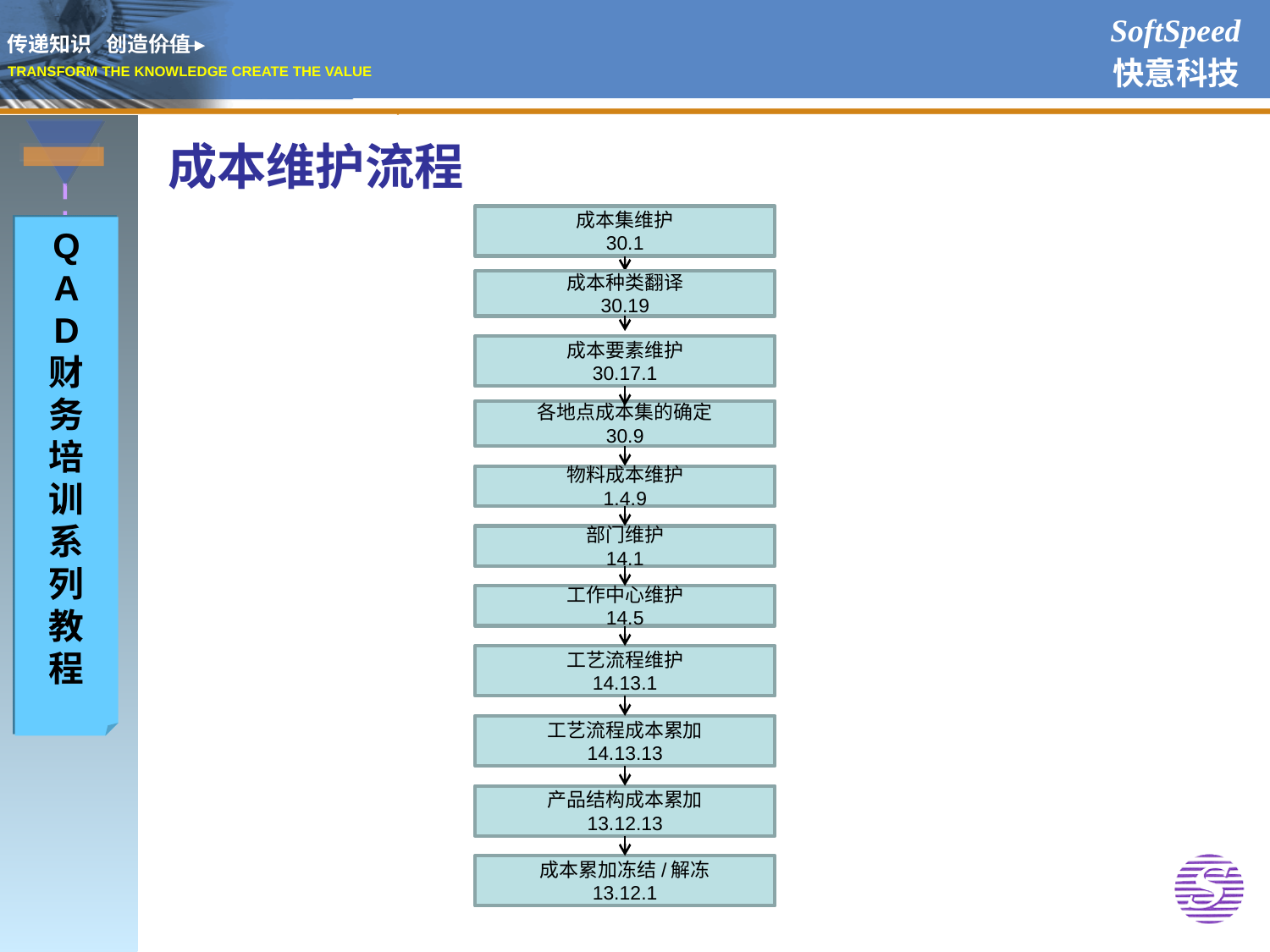

成本维护流程
成本集维护
30.1
成本种类翻译
30.19
成本要素维护
30.17.1
各地点成本集的确定
30.9
物料成本维护
1.4.9
部门维护
14.1
工作中心维护
14.5
工艺流程维护
14.13.1
工艺流程成本累加
14.13.13
产品结构成本累加
13.12.13
成本累加冻结/解冻
13.12.1